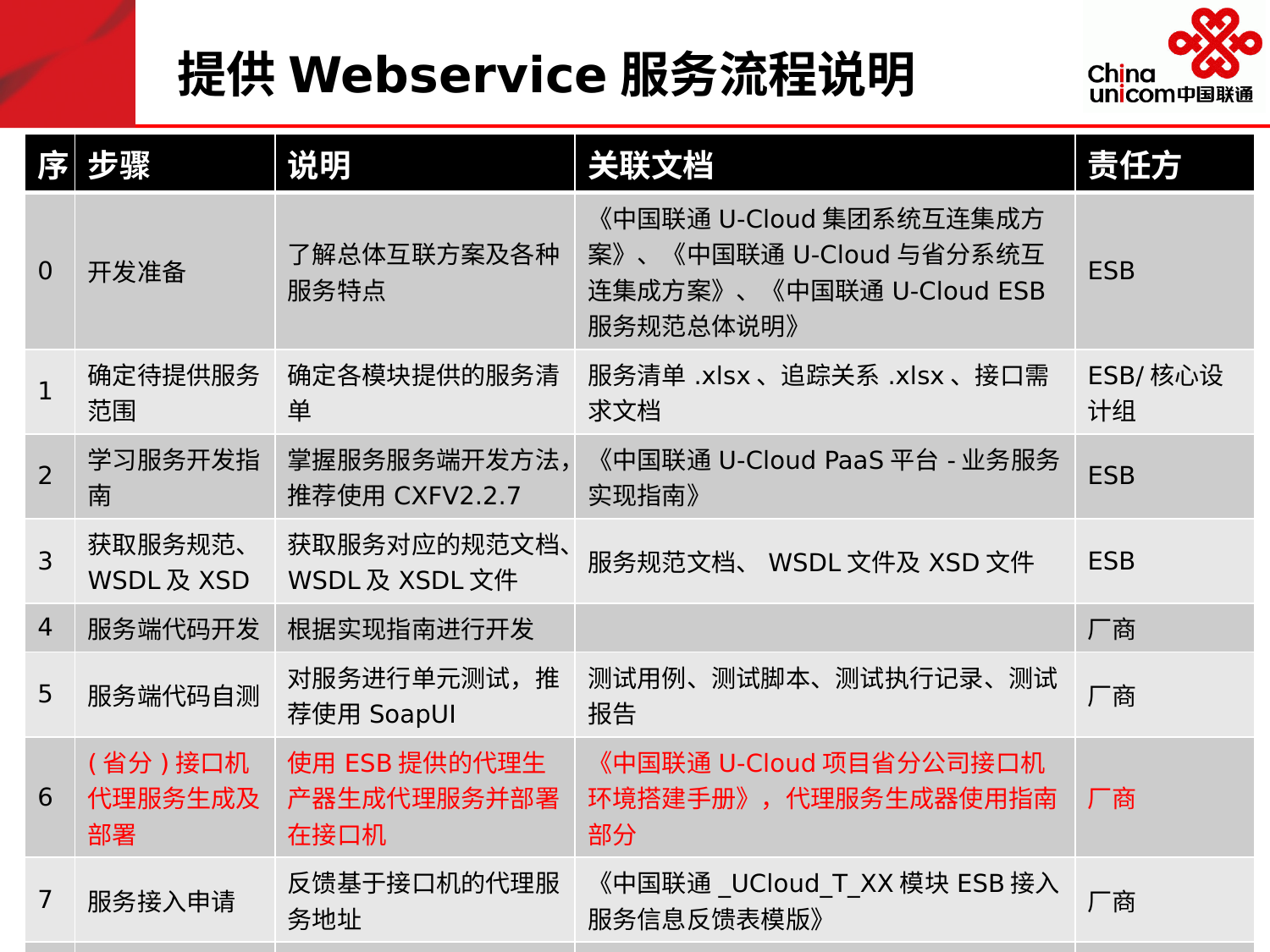

# 提供Webservice服务流程说明
| 序 | 步骤 | 说明 | 关联文档 | 责任方 |
| --- | --- | --- | --- | --- |
| 0 | 开发准备 | 了解总体互联方案及各种服务特点 | 《中国联通U-Cloud集团系统互连集成方案》、《中国联通U-Cloud与省分系统互连集成方案》、《中国联通U-Cloud ESB服务规范总体说明》 | ESB |
| 1 | 确定待提供服务范围 | 确定各模块提供的服务清单 | 服务清单.xlsx、追踪关系.xlsx、接口需求文档 | ESB/核心设计组 |
| 2 | 学习服务开发指南 | 掌握服务服务端开发方法，推荐使用CXFV2.2.7 | 《中国联通U-Cloud PaaS平台-业务服务实现指南》 | ESB |
| 3 | 获取服务规范、WSDL及XSD | 获取服务对应的规范文档、WSDL及XSDL文件 | 服务规范文档、WSDL文件及XSD文件 | ESB |
| 4 | 服务端代码开发 | 根据实现指南进行开发 |  | 厂商 |
| 5 | 服务端代码自测 | 对服务进行单元测试，推荐使用SoapUI | 测试用例、测试脚本、测试执行记录、测试报告 | 厂商 |
| 6 | (省分)接口机代理服务生成及部署 | 使用ESB提供的代理生产器生成代理服务并部署在接口机 | 《中国联通U-Cloud项目省分公司接口机环境搭建手册》，代理服务生成器使用指南部分 | 厂商 |
| 7 | 服务接入申请 | 反馈基于接口机的代理服务地址 | 《中国联通\_UCloud\_T\_XX模块ESB接入服务信息反馈表模版》 | 厂商 |
| 8 | 服务封装及联通性测试 | 进行服务封装及联通性测试 |  | ESB |